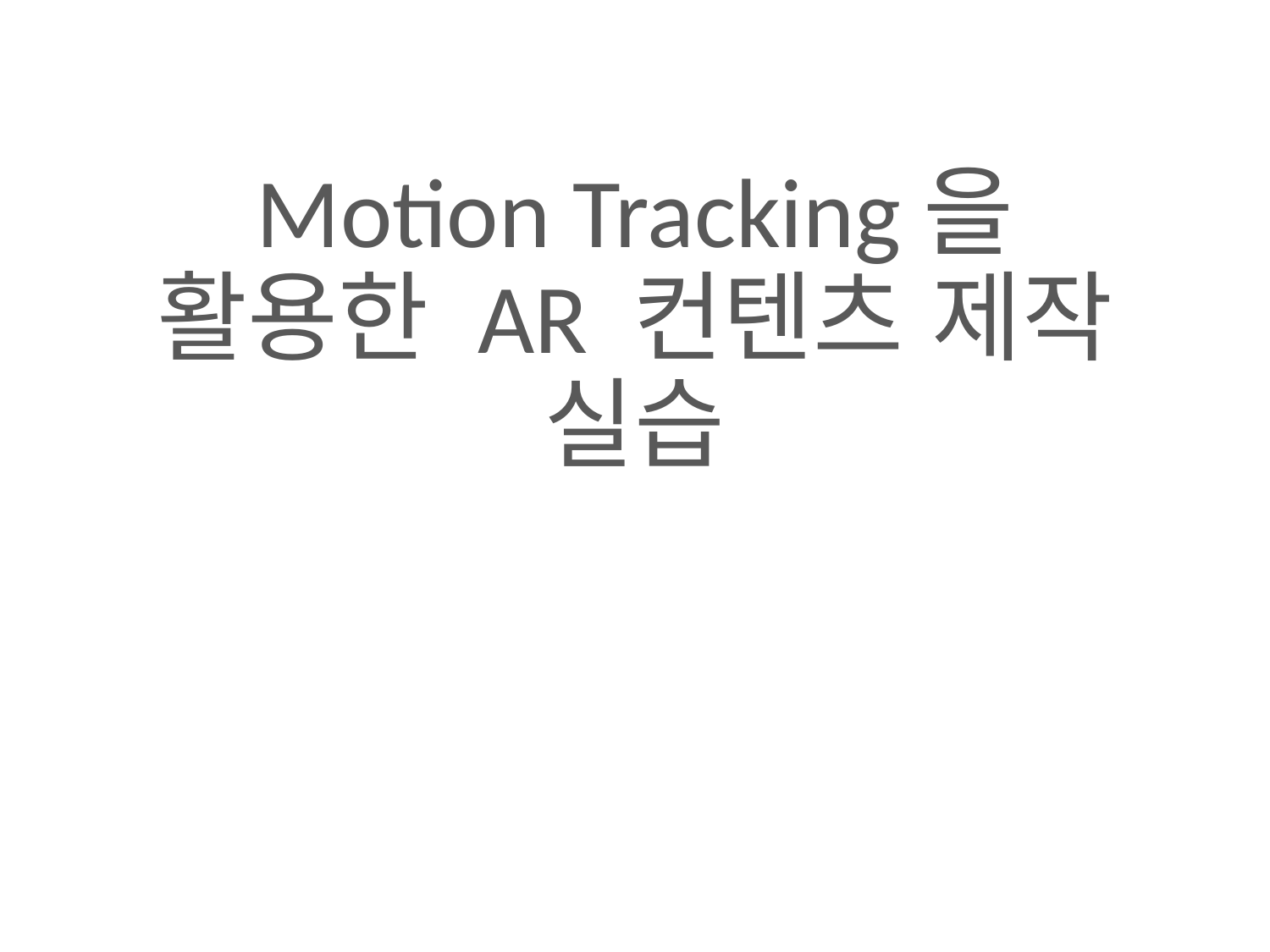

# Motion Tracking을 활용한 AR 컨텐츠 제작 실습